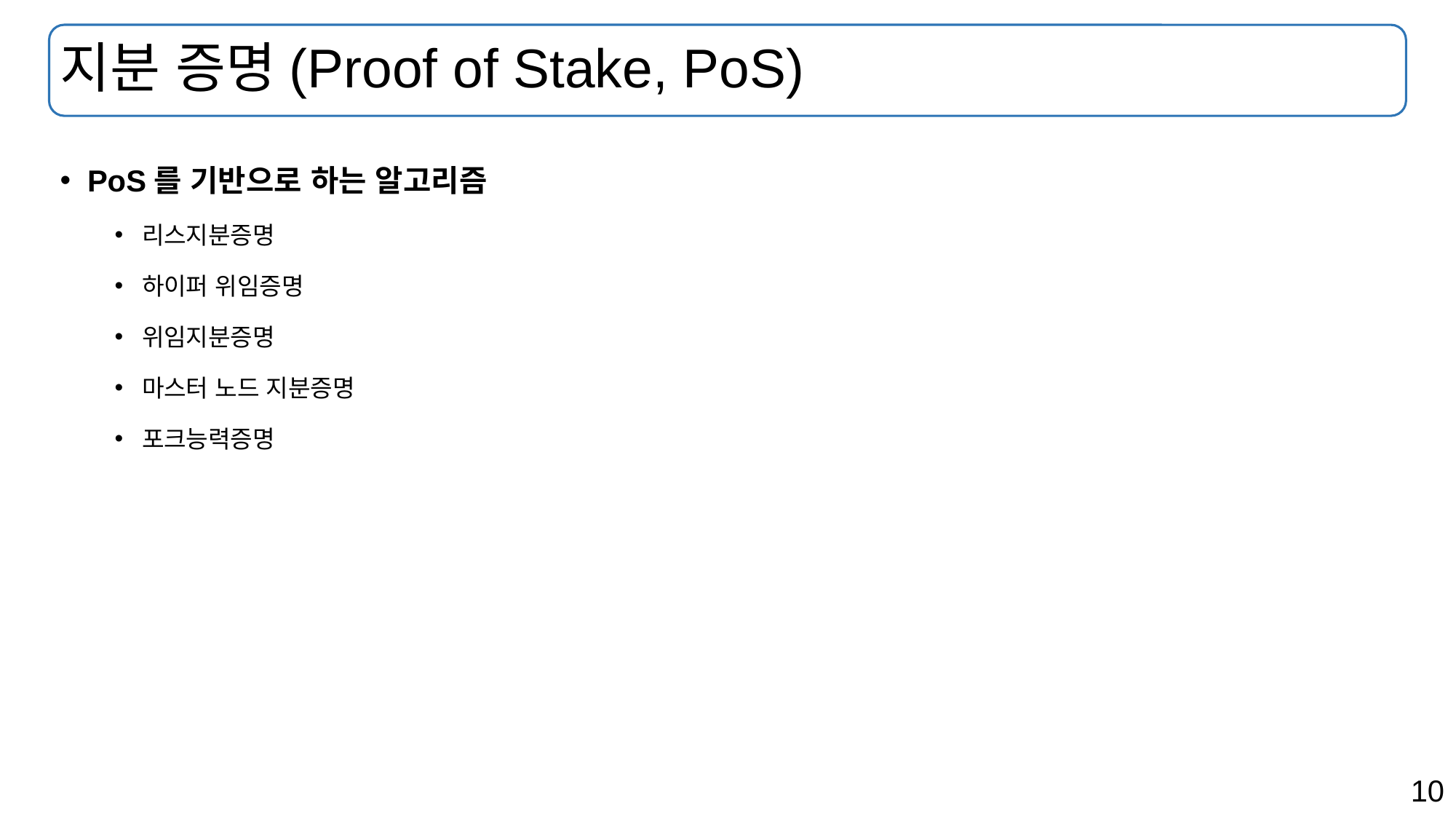

# 지분 증명(Proof of Stake, PoS)
PoS를 기반으로 하는 알고리즘
리스지분증명
하이퍼 위임증명
위임지분증명
마스터 노드 지분증명
포크능력증명